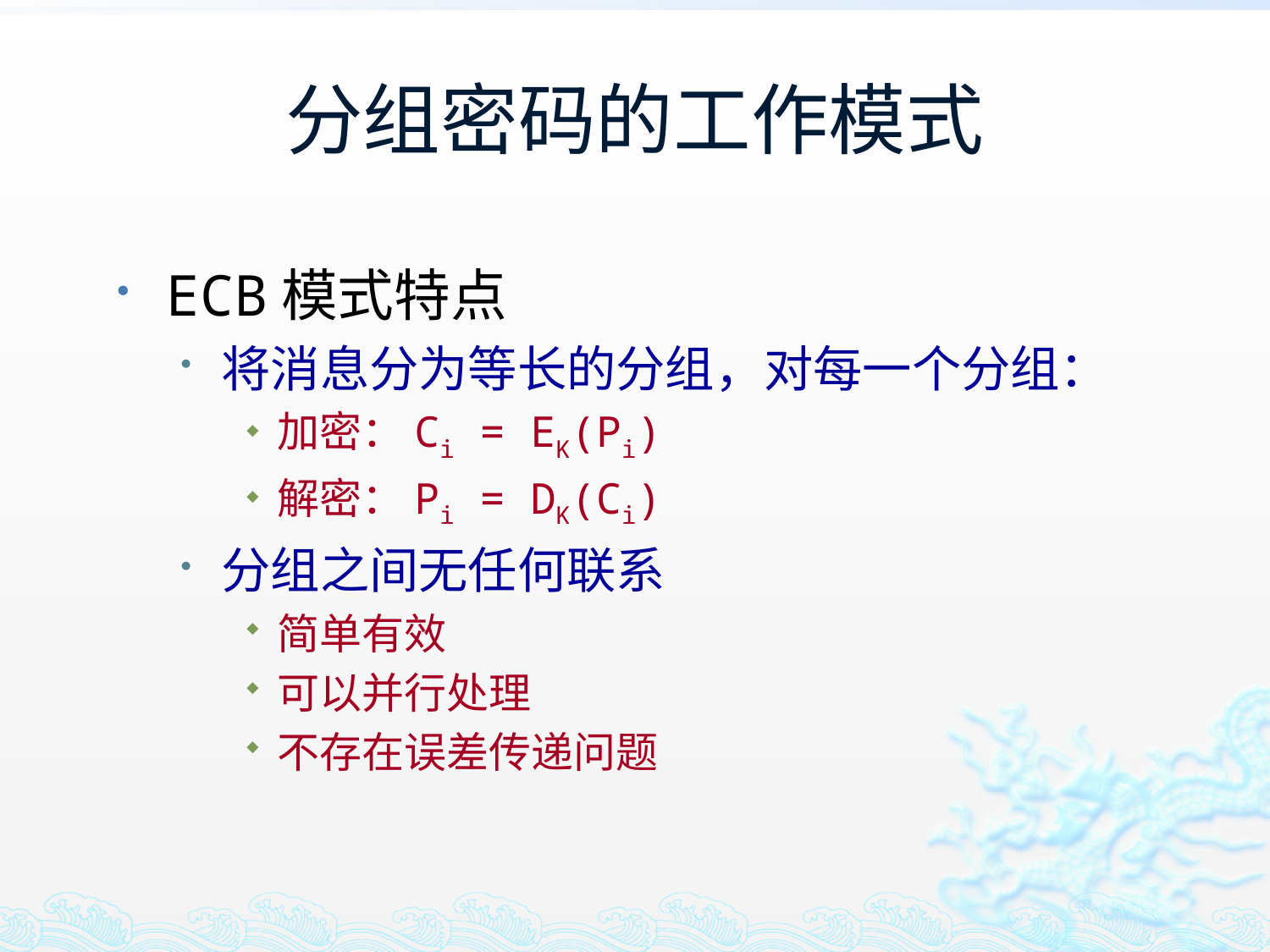

# 分组密码的工作模式
ECB模式特点
将消息分为等长的分组，对每一个分组：
加密：Ci = EK(Pi)
解密：Pi = DK(Ci)
分组之间无任何联系
简单有效
可以并行处理
不存在误差传递问题